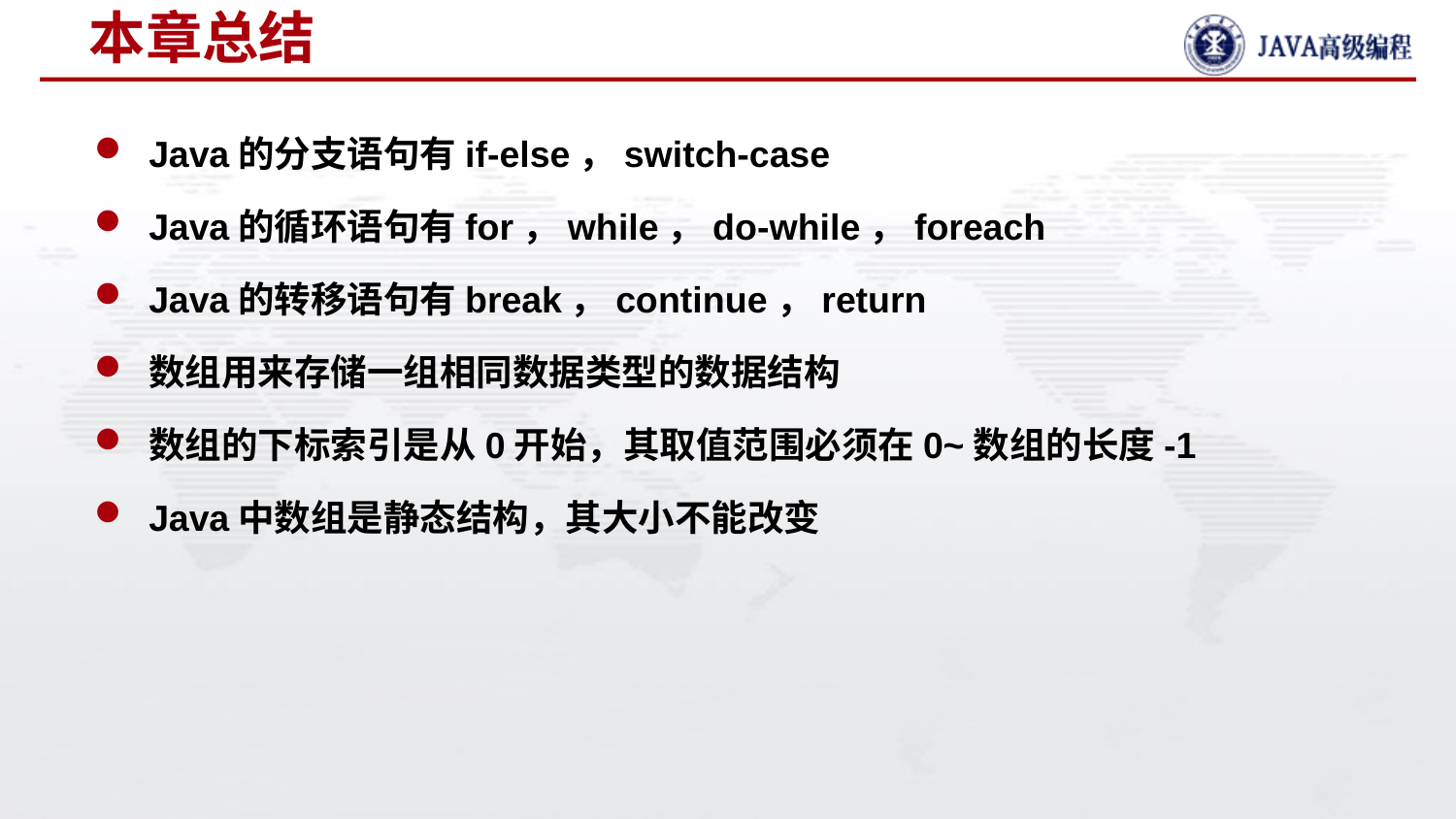

# 本章总结
Java的分支语句有if-else，switch-case
Java的循环语句有for，while，do-while，foreach
Java的转移语句有break，continue，return
数组用来存储一组相同数据类型的数据结构
数组的下标索引是从0开始，其取值范围必须在0~数组的长度-1
Java中数组是静态结构，其大小不能改变